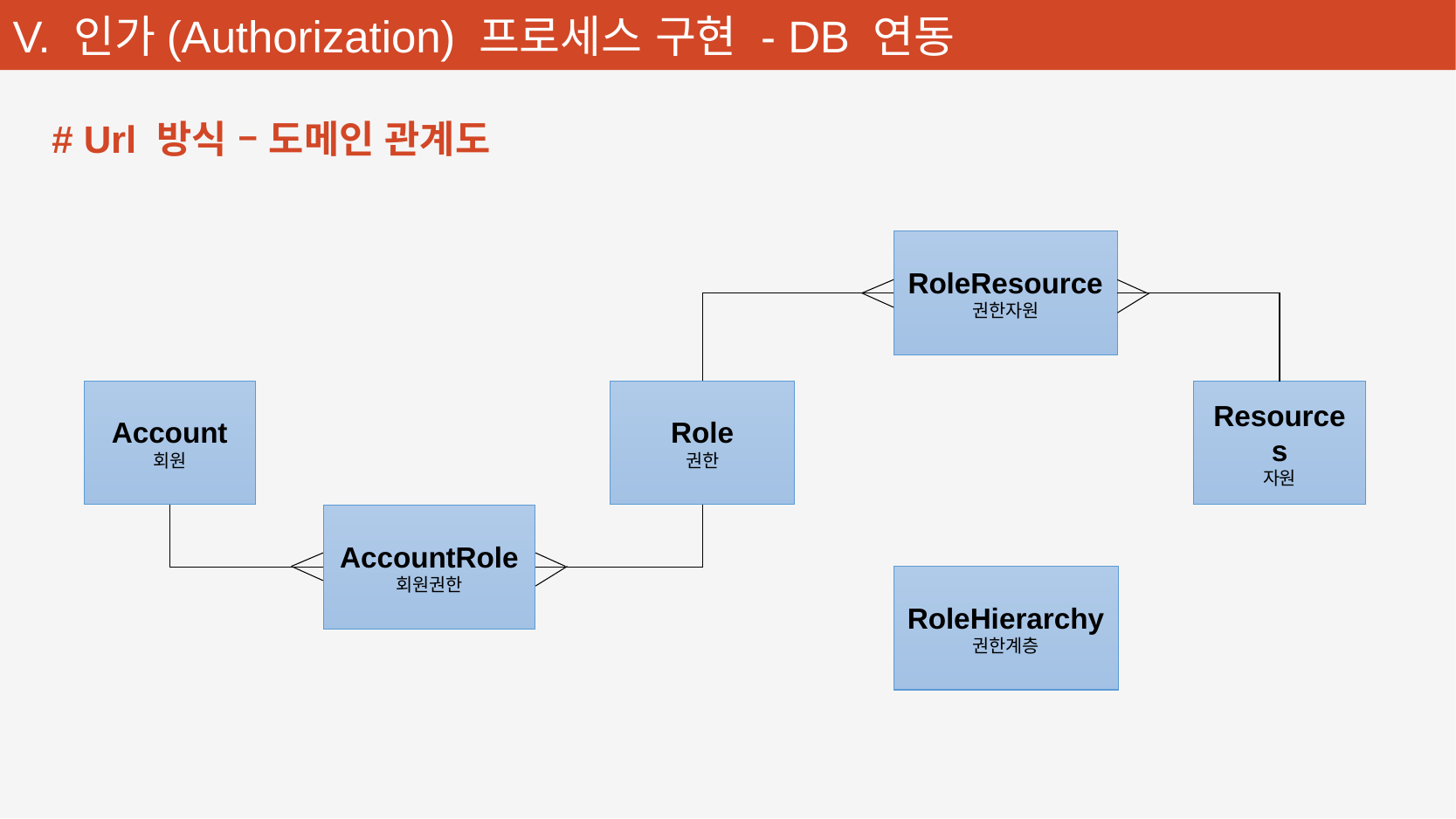

# Url 방식 – 도메인 관계도
RoleResource
권한자원
Account
회원
Role
권한
Resources
자원
AccountRole
회원권한
RoleHierarchy
권한계층